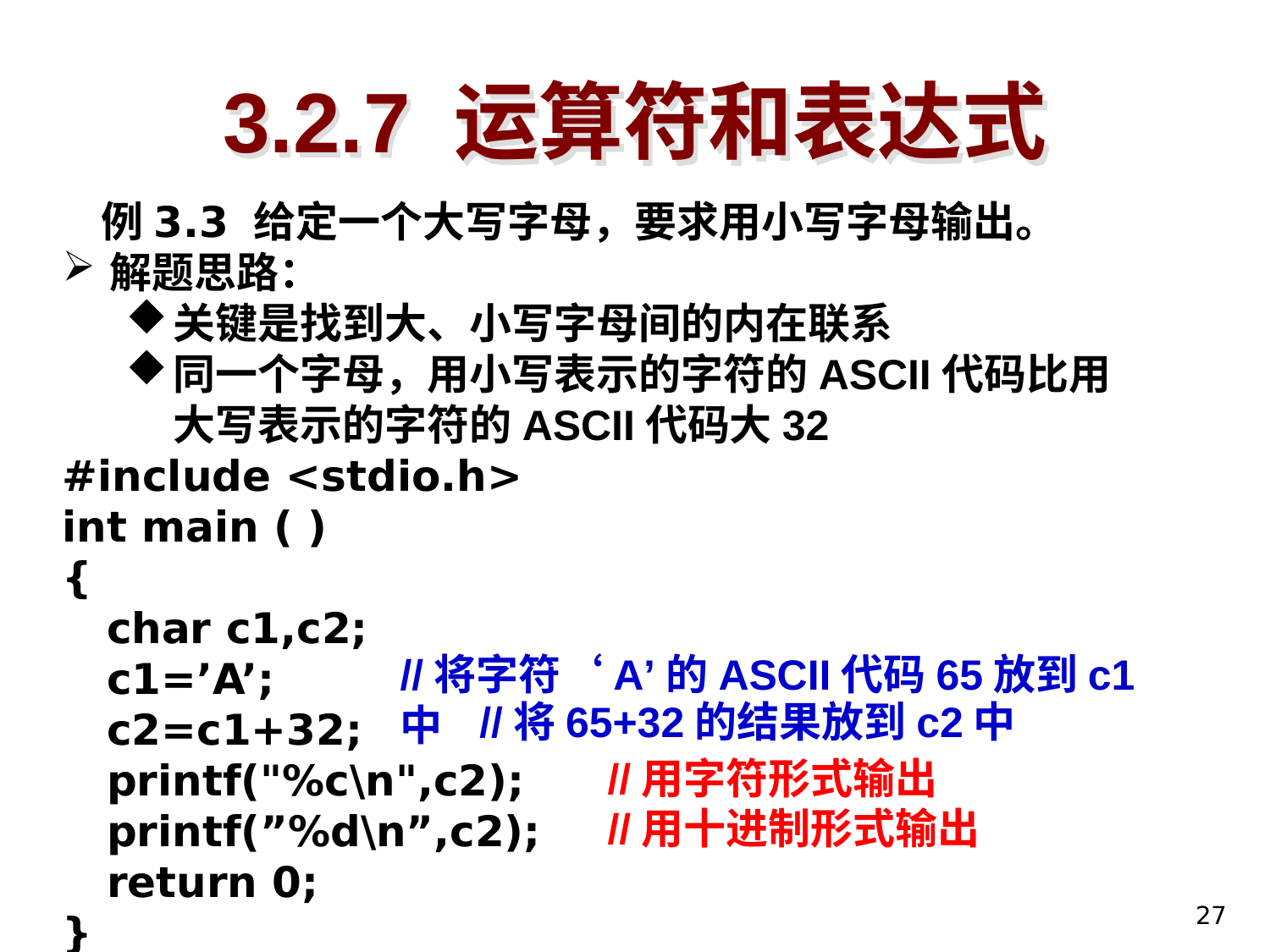

# 3.2.7 运算符和表达式
   例3.3 给定一个大写字母，要求用小写字母输出。
解题思路：
关键是找到大、小写字母间的内在联系
同一个字母，用小写表示的字符的ASCII代码比用大写表示的字符的ASCII代码大32
#include <stdio.h>
int main ( )
{
   char c1,c2;
   c1=’A’;
   c2=c1+32;
   printf("%c\n",c2);
   printf(”%d\n”,c2);
   return 0;
}

//将字符‘A’的ASCII代码65放到c1中
//将65+32的结果放到c2中
//用字符形式输出
//用十进制形式输出
27